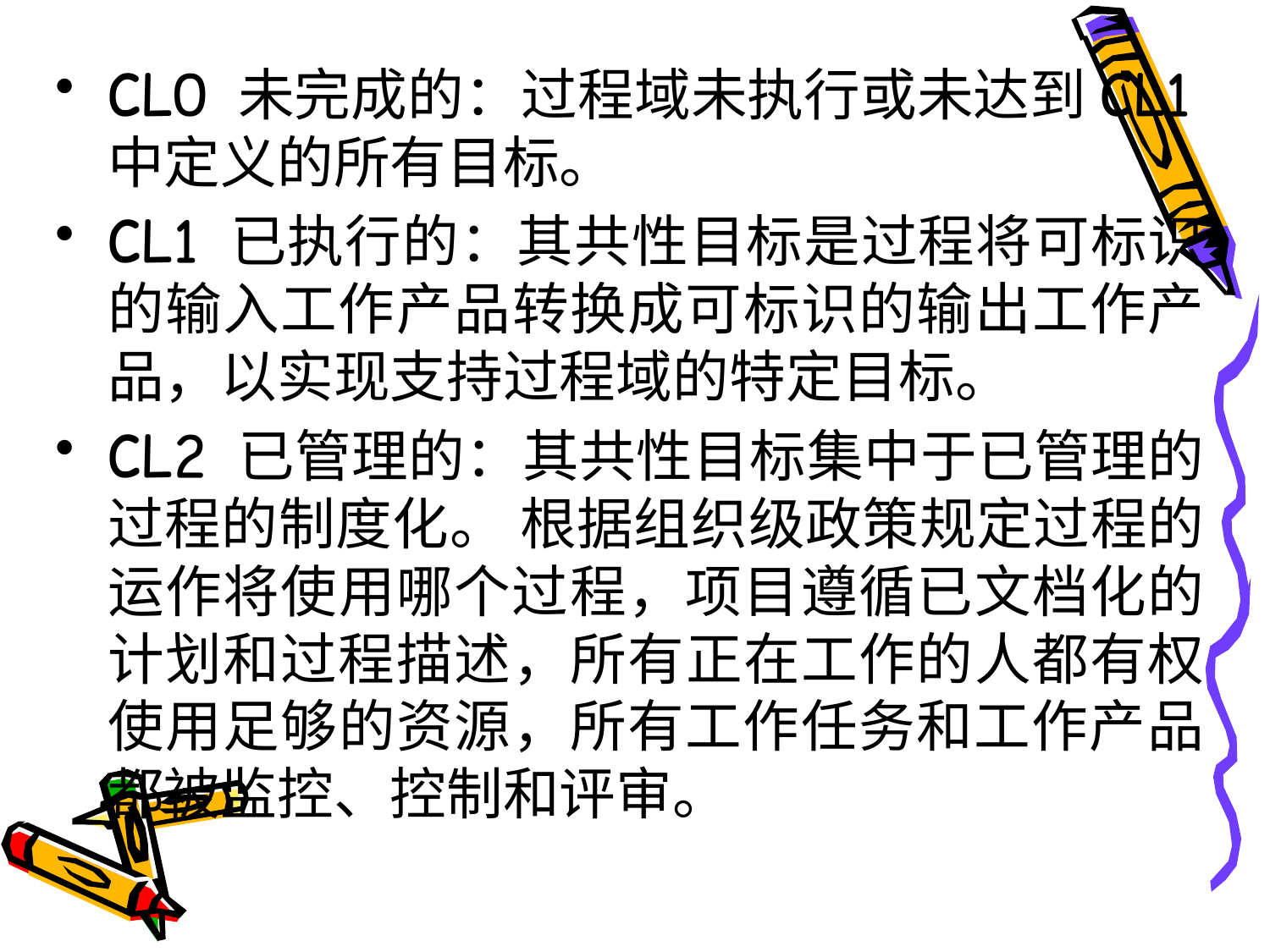

CL0 未完成的：过程域未执行或未达到CL1中定义的所有目标。
CL1 已执行的：其共性目标是过程将可标识的输入工作产品转换成可标识的输出工作产品，以实现支持过程域的特定目标。
CL2 已管理的：其共性目标集中于已管理的过程的制度化。 根据组织级政策规定过程的运作将使用哪个过程，项目遵循已文档化的计划和过程描述，所有正在工作的人都有权使用足够的资源，所有工作任务和工作产品都被监控、控制和评审。